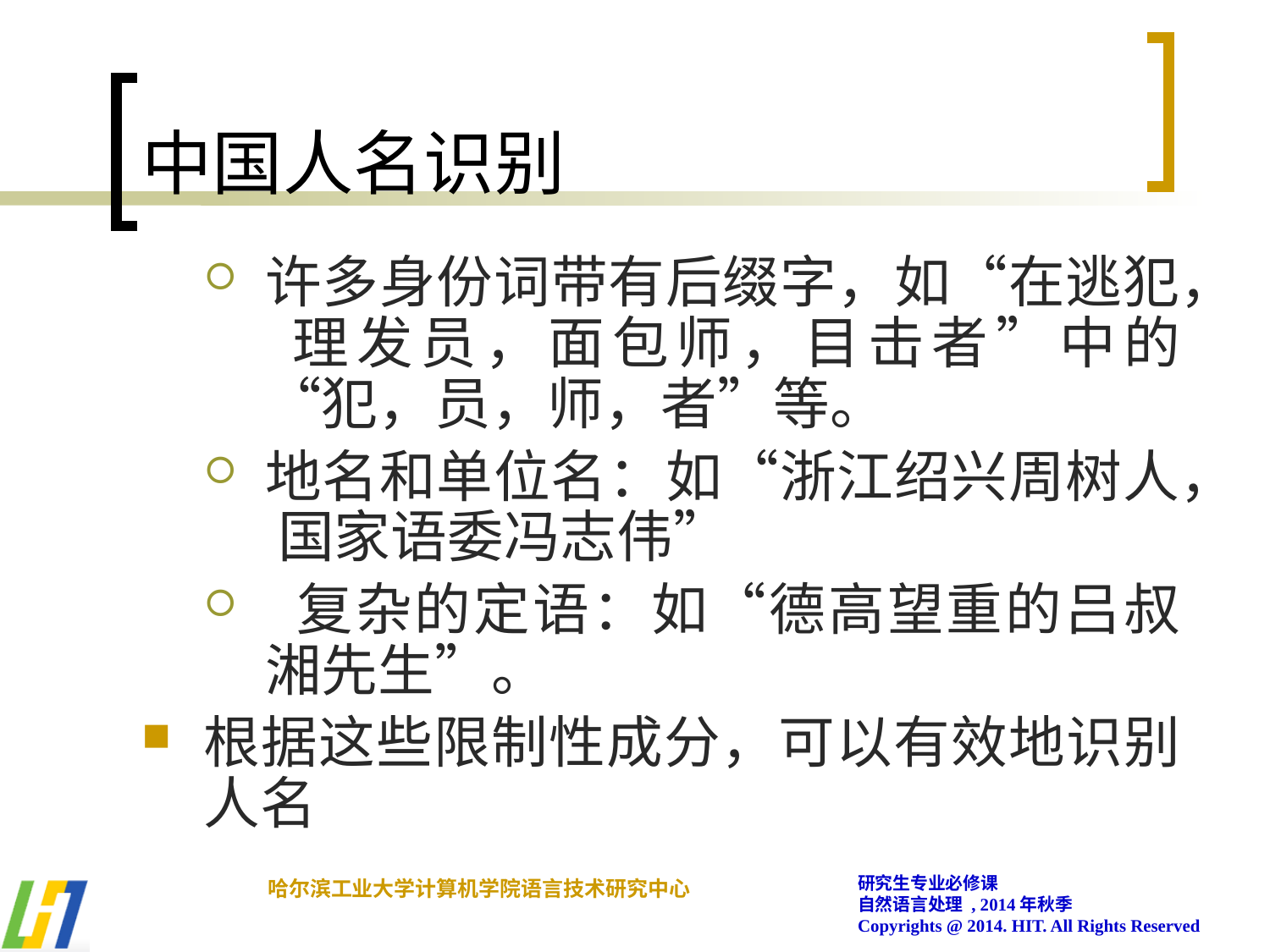

# 中国人名识别
许多身份词带有后缀字，如“在逃犯， 理发员，面包师，目击者”中的“犯，员，师，者”等。
地名和单位名：如“浙江绍兴周树人， 国家语委冯志伟”
 复杂的定语：如“德高望重的吕叔湘先生”。
根据这些限制性成分，可以有效地识别人名

研究生专业必修课
自然语言处理 , 2014年秋季
Copyrights @ 2014. HIT. All Rights Reserved
哈尔滨工业大学计算机学院语言技术研究中心